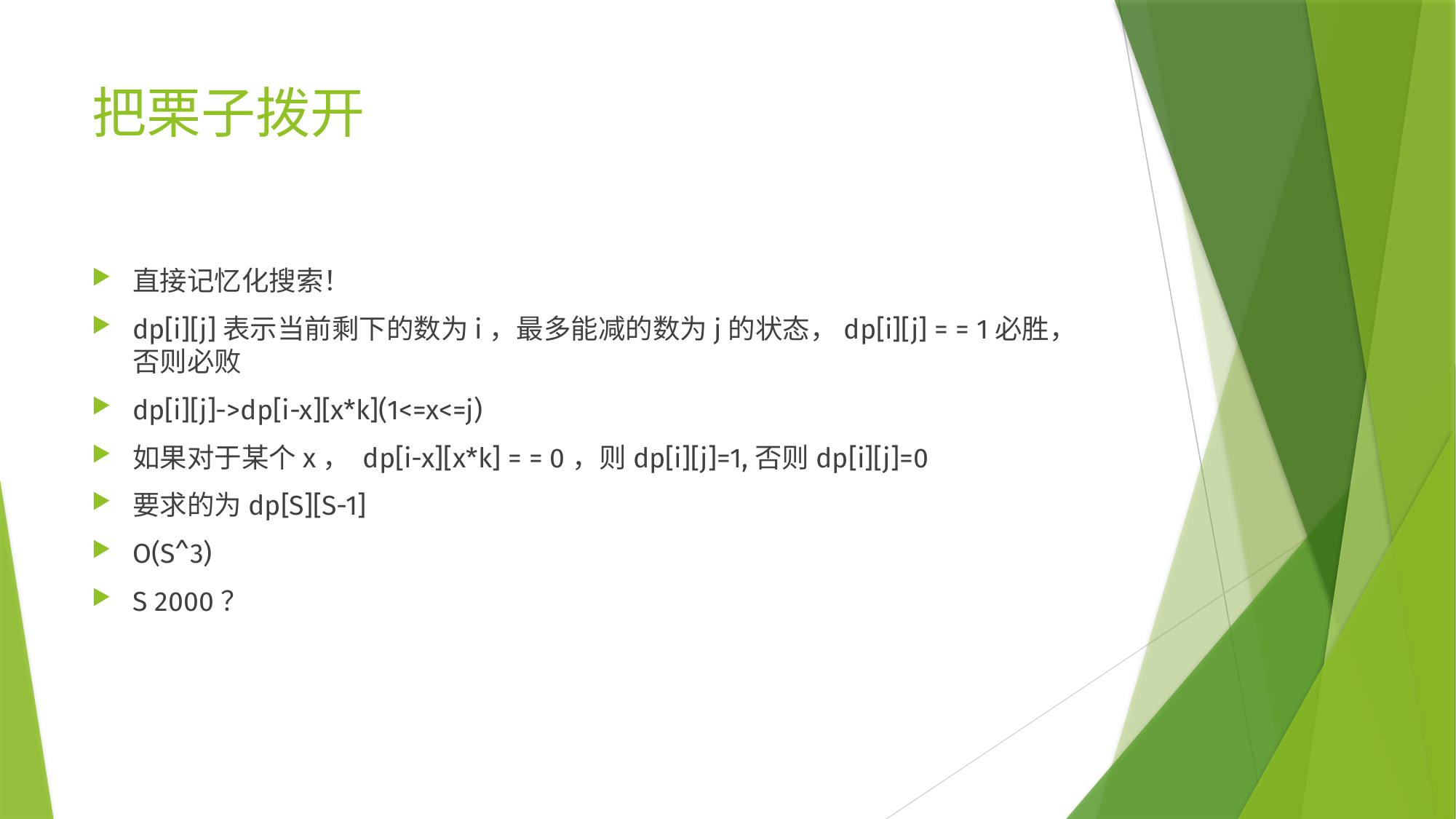

# 把栗子拨开
直接记忆化搜索！
dp[i][j]表示当前剩下的数为i，最多能减的数为j的状态，dp[i][j] = = 1必胜，否则必败
dp[i][j]->dp[i-x][x*k](1<=x<=j)
如果对于某个x， dp[i-x][x*k] = = 0，则dp[i][j]=1,否则dp[i][j]=0
要求的为dp[S][S-1]
O(S^3)
S 2000？